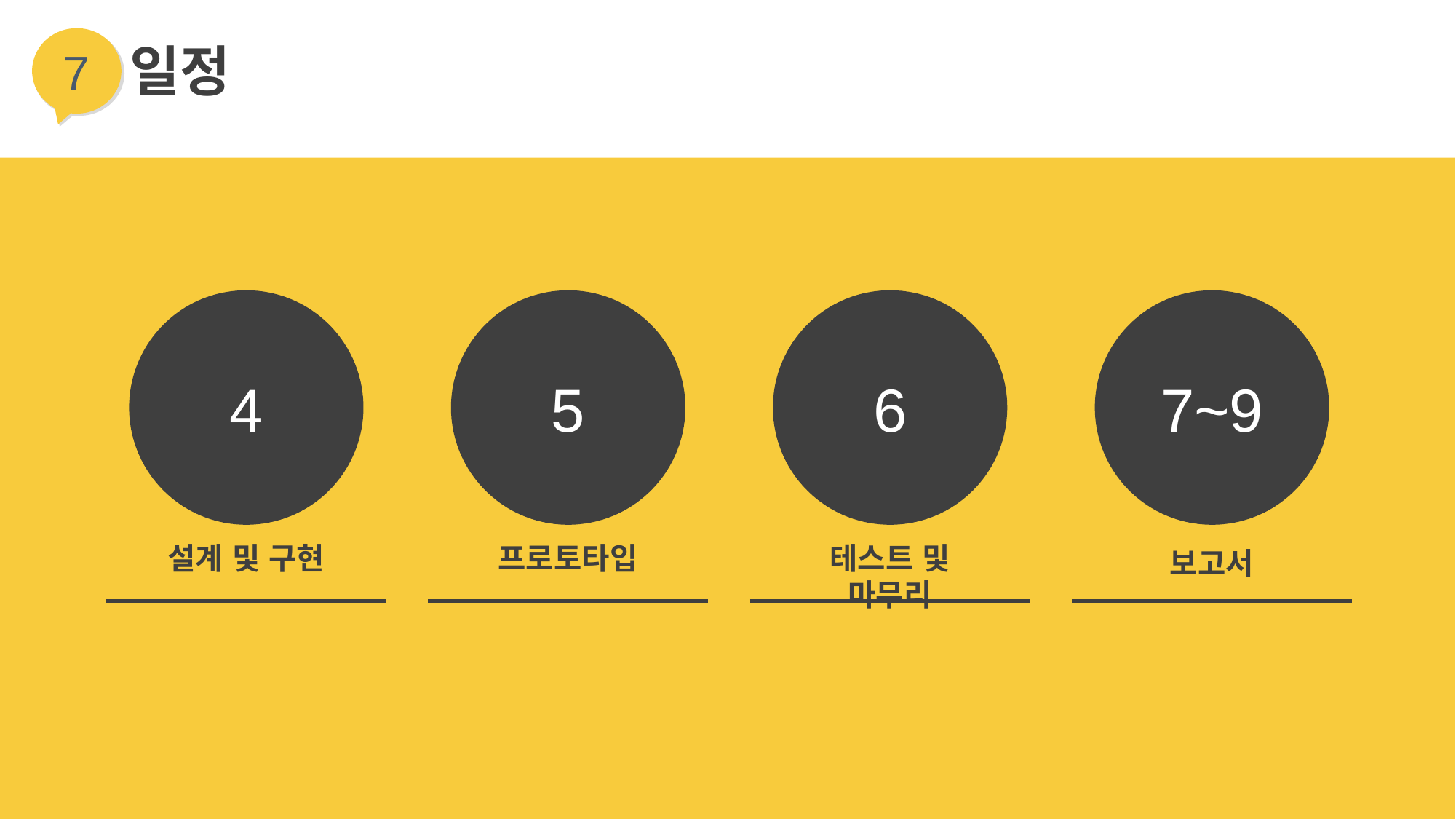

7

일정
4
5
6
7~9
설계 및 구현
테스트 및 마무리
프로토타입
보고서